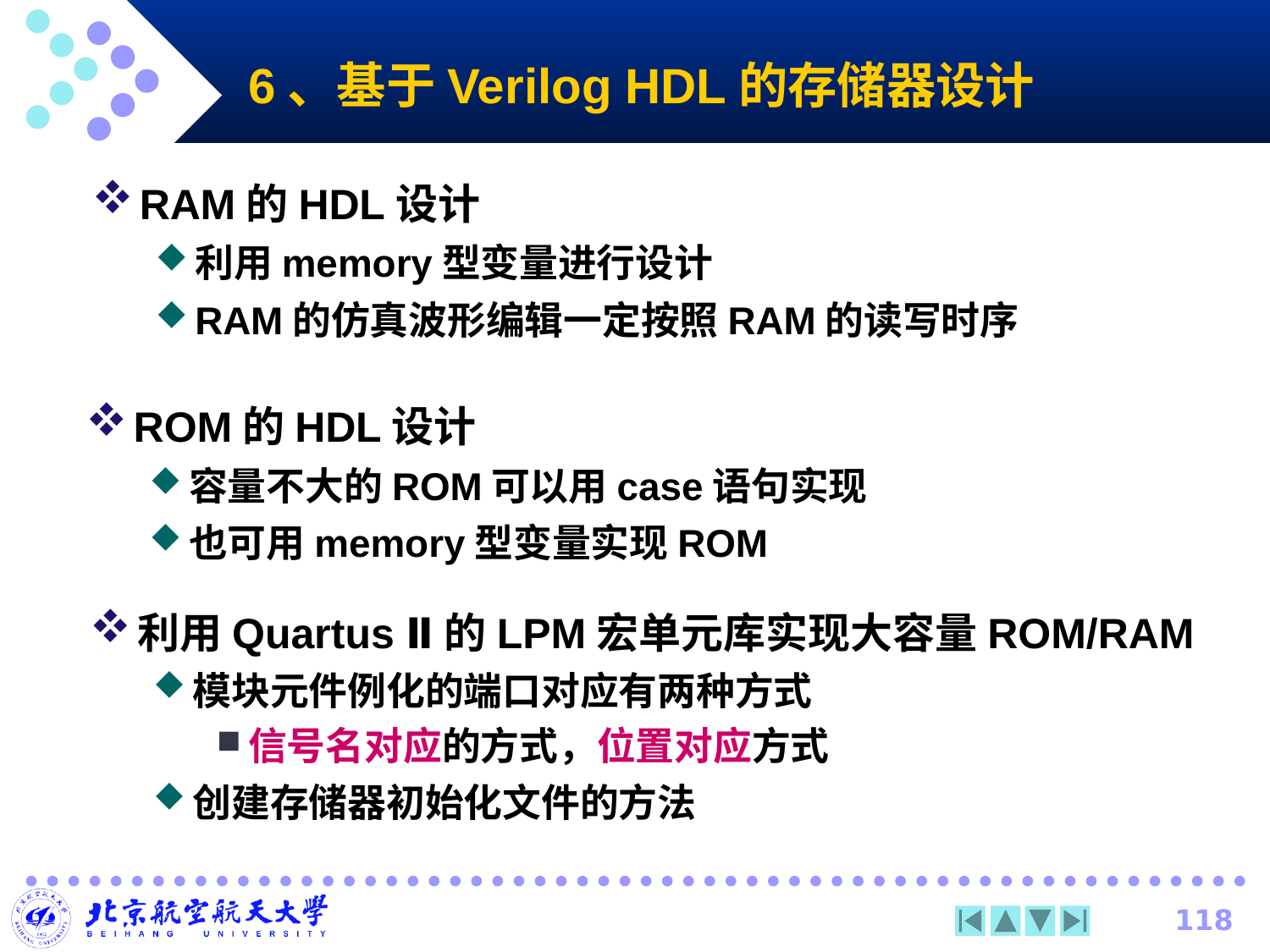

6、基于Verilog HDL的存储器设计
RAM的HDL设计
利用memory型变量进行设计
RAM的仿真波形编辑一定按照RAM的读写时序
ROM的HDL设计
容量不大的ROM可以用case语句实现
也可用memory型变量实现ROM
利用Quartus Ⅱ的LPM宏单元库实现大容量ROM/RAM
模块元件例化的端口对应有两种方式
信号名对应的方式，位置对应方式
创建存储器初始化文件的方法
118